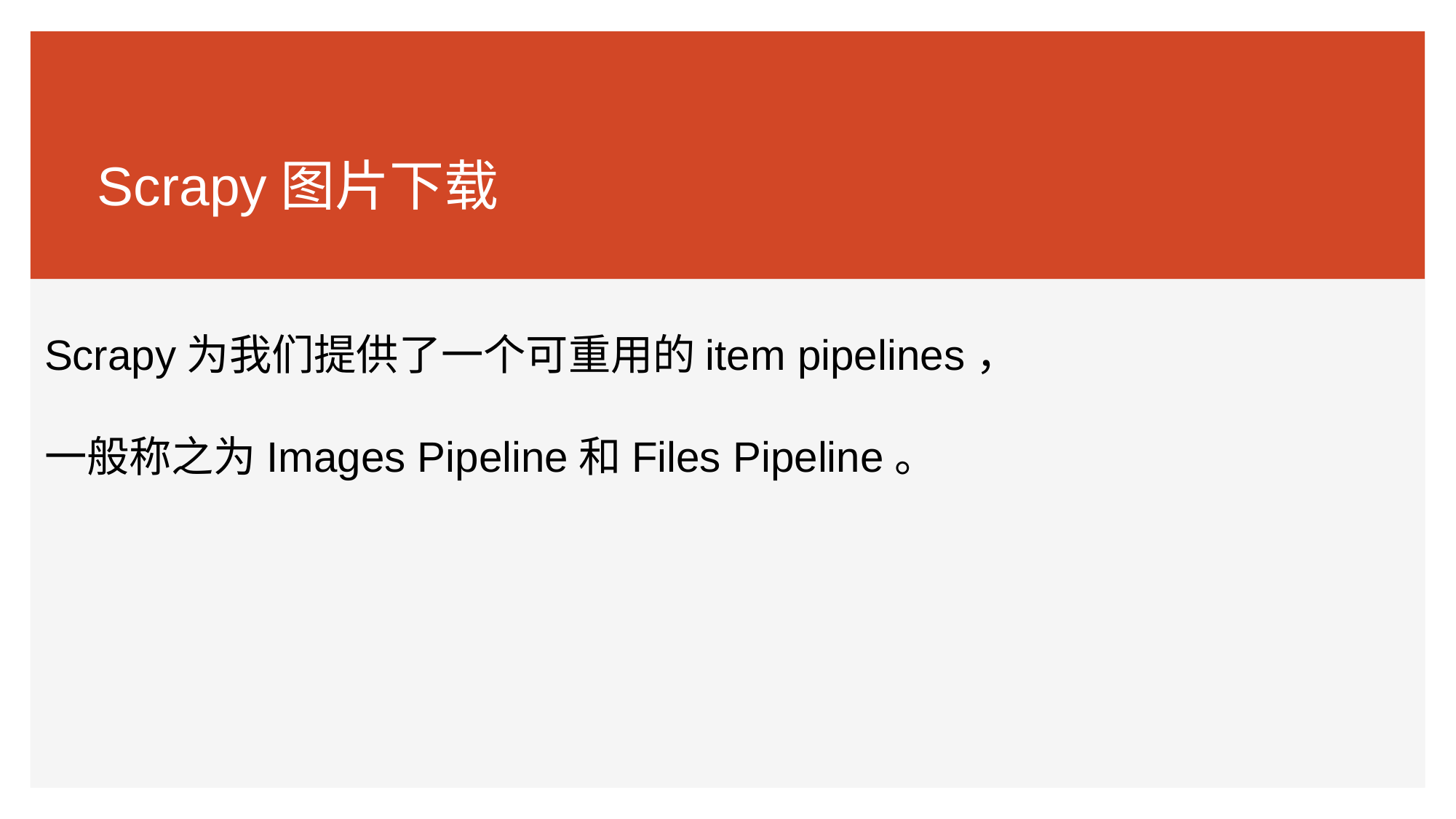

# Scrapy图片下载
Scrapy为我们提供了一个可重用的item pipelines，
一般称之为Images Pipeline和Files Pipeline。